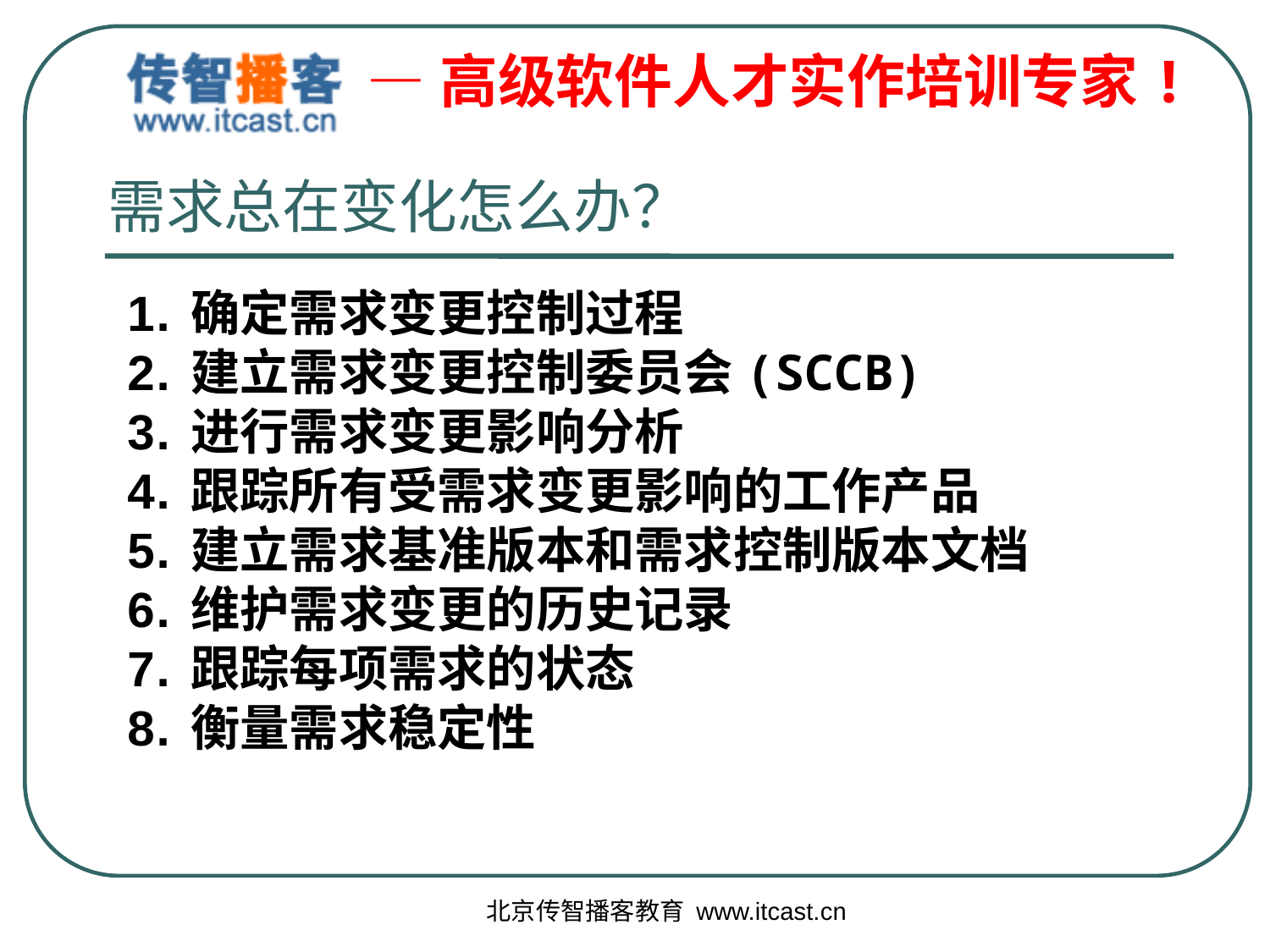

# 需求总在变化怎么办？
确定需求变更控制过程
建立需求变更控制委员会(SCCB)
进行需求变更影响分析
跟踪所有受需求变更影响的工作产品
建立需求基准版本和需求控制版本文档
维护需求变更的历史记录
跟踪每项需求的状态
衡量需求稳定性
北京传智播客教育 www.itcast.cn